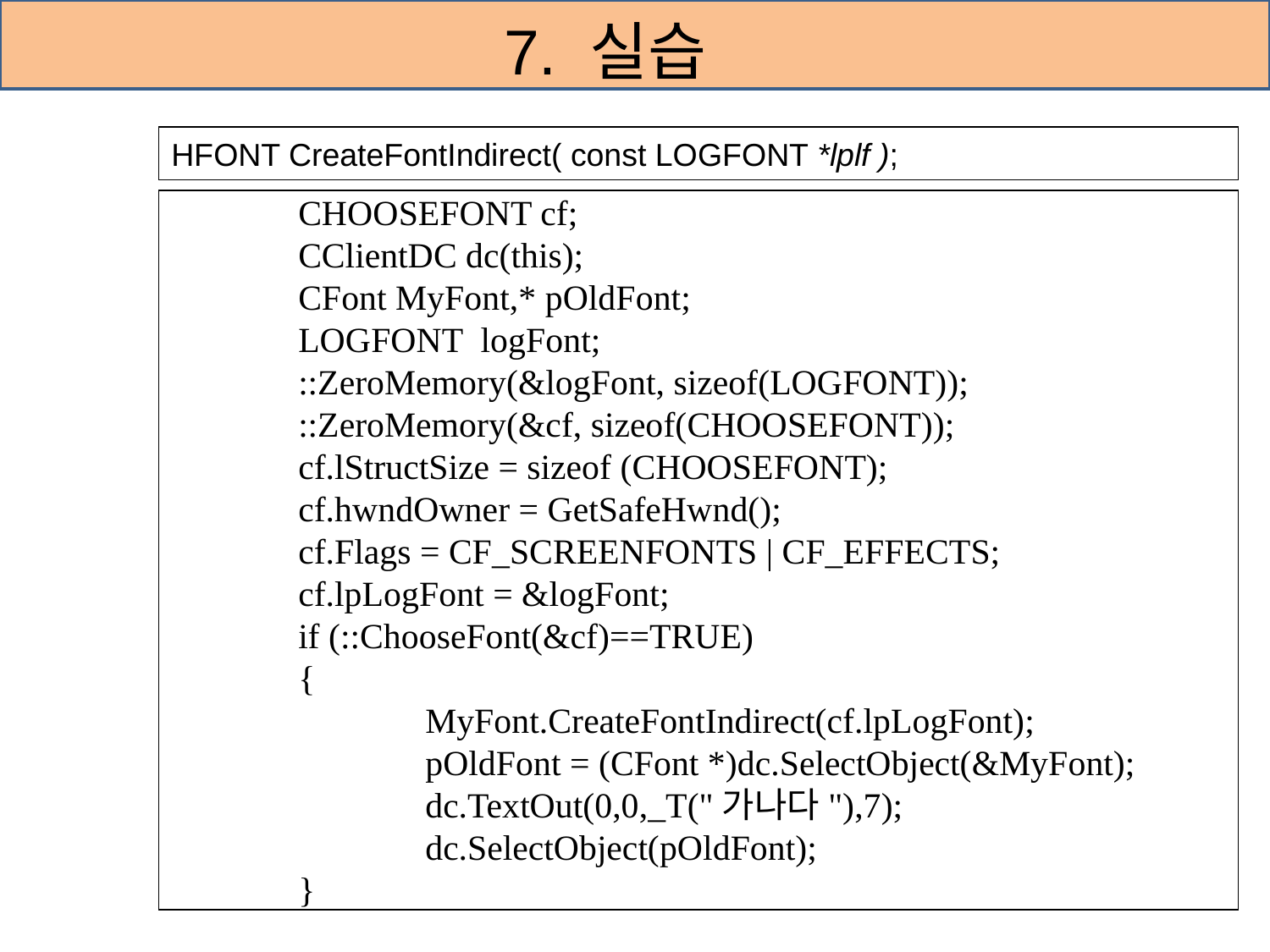

# 7. 실습
HFONT CreateFontIndirect( const LOGFONT *lplf );
	CHOOSEFONT cf;
	CClientDC dc(this);
	CFont MyFont,* pOldFont;
	LOGFONT  logFont;
	::ZeroMemory(&logFont, sizeof(LOGFONT));
	::ZeroMemory(&cf, sizeof(CHOOSEFONT));
	cf.lStructSize = sizeof (CHOOSEFONT);
	cf.hwndOwner = GetSafeHwnd();
	cf.Flags = CF_SCREENFONTS | CF_EFFECTS;
	cf.lpLogFont = &logFont;
	if (::ChooseFont(&cf)==TRUE)
	{
		MyFont.CreateFontIndirect(cf.lpLogFont);
		pOldFont = (CFont *)dc.SelectObject(&MyFont);
		dc.TextOut(0,0,_T("가나다"),7);
		dc.SelectObject(pOldFont);
	}